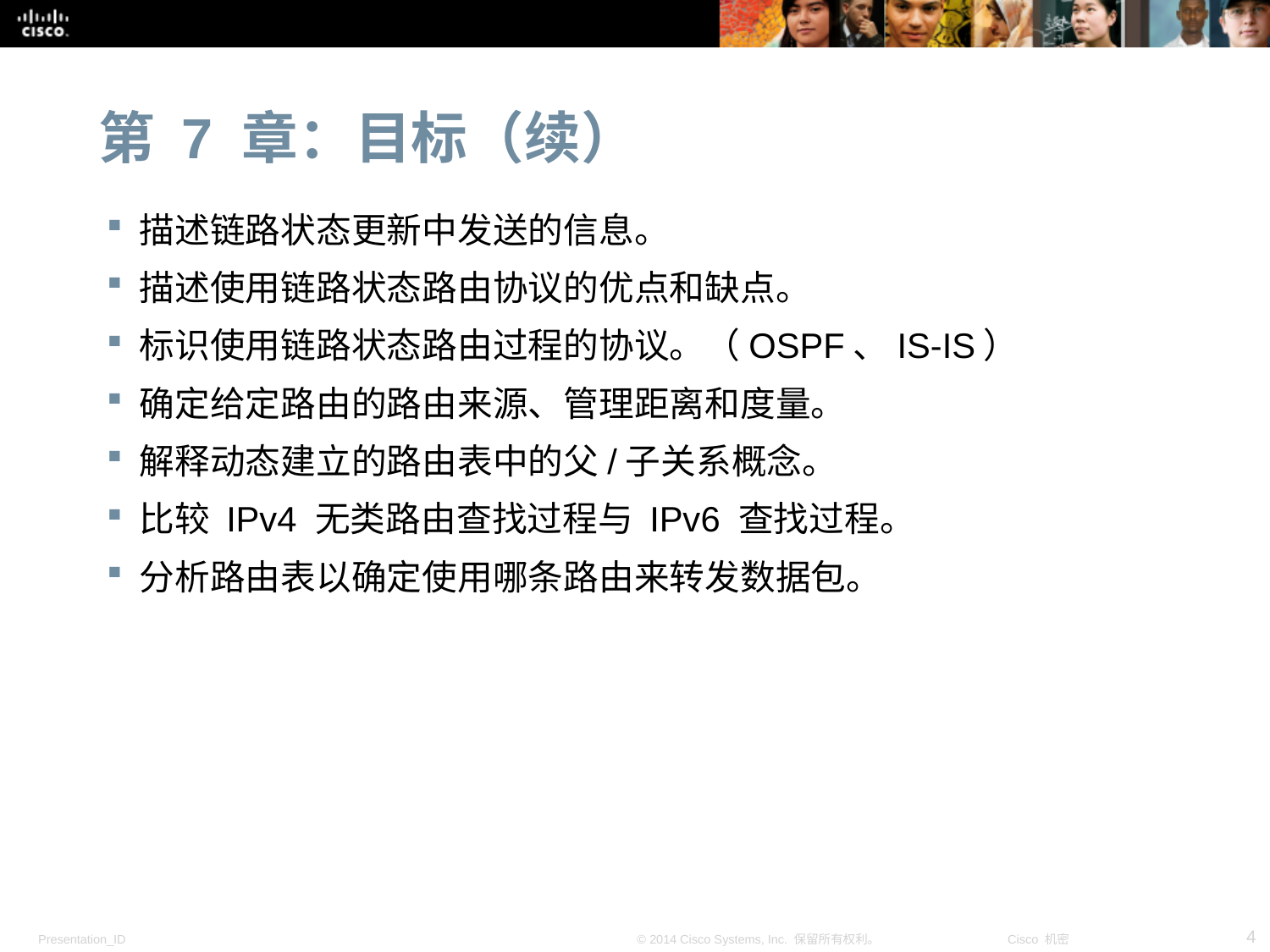

# 第 7 章：目标（续）
描述链路状态更新中发送的信息。
描述使用链路状态路由协议的优点和缺点。
标识使用链路状态路由过程的协议。（OSPF、IS-IS）
确定给定路由的路由来源、管理距离和度量。
解释动态建立的路由表中的父/子关系概念。
比较 IPv4 无类路由查找过程与 IPv6 查找过程。
分析路由表以确定使用哪条路由来转发数据包。